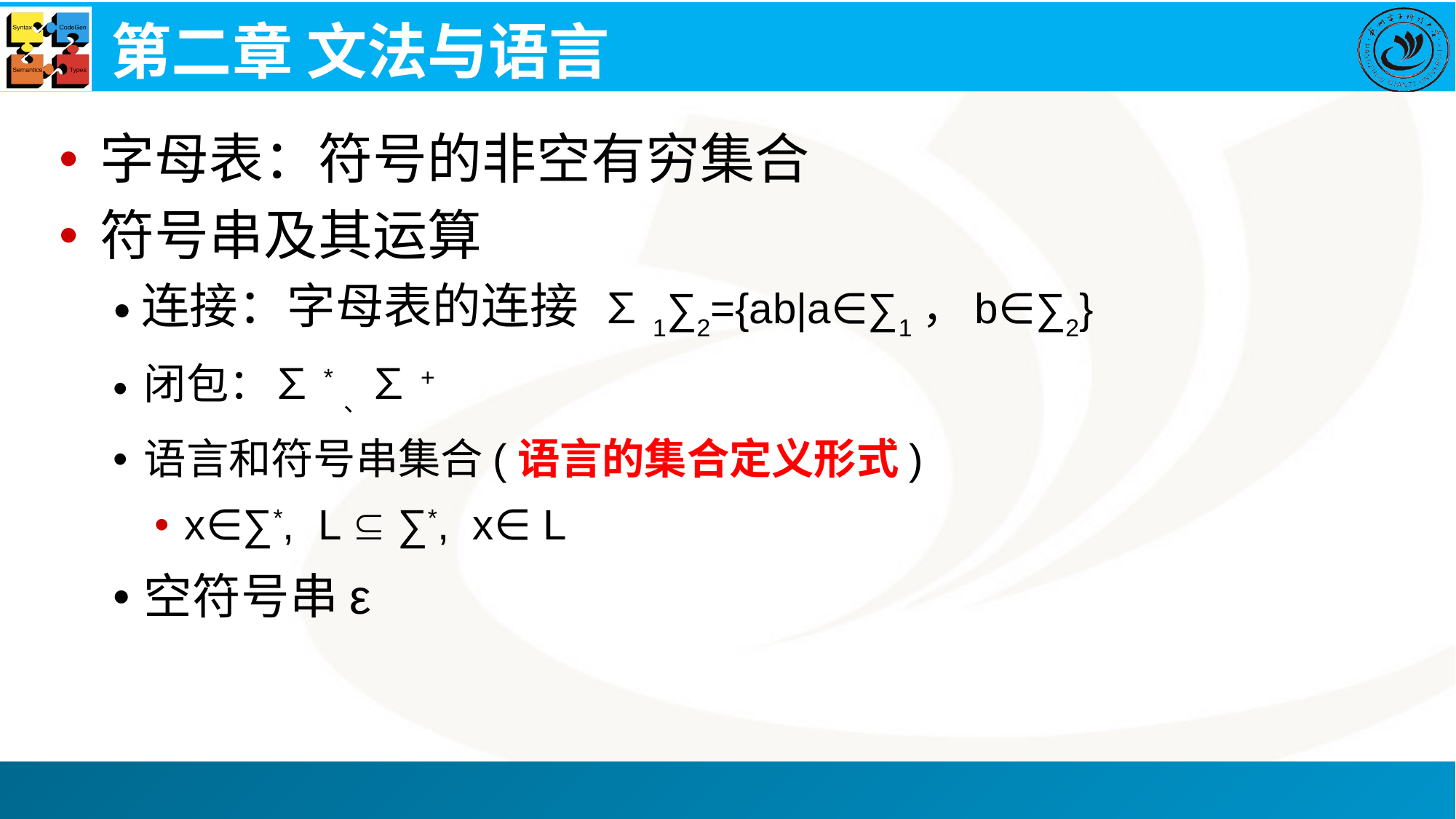

# 第二章 文法与语言
字母表：符号的非空有穷集合
符号串及其运算
连接：字母表的连接  ∑1∑2={ab|a∈∑1，b∈∑2}
闭包：∑*、∑+
语言和符号串集合(语言的集合定义形式)
x∈∑*,  L ⊆ ∑*,  x∈ L
空符号串ε
8